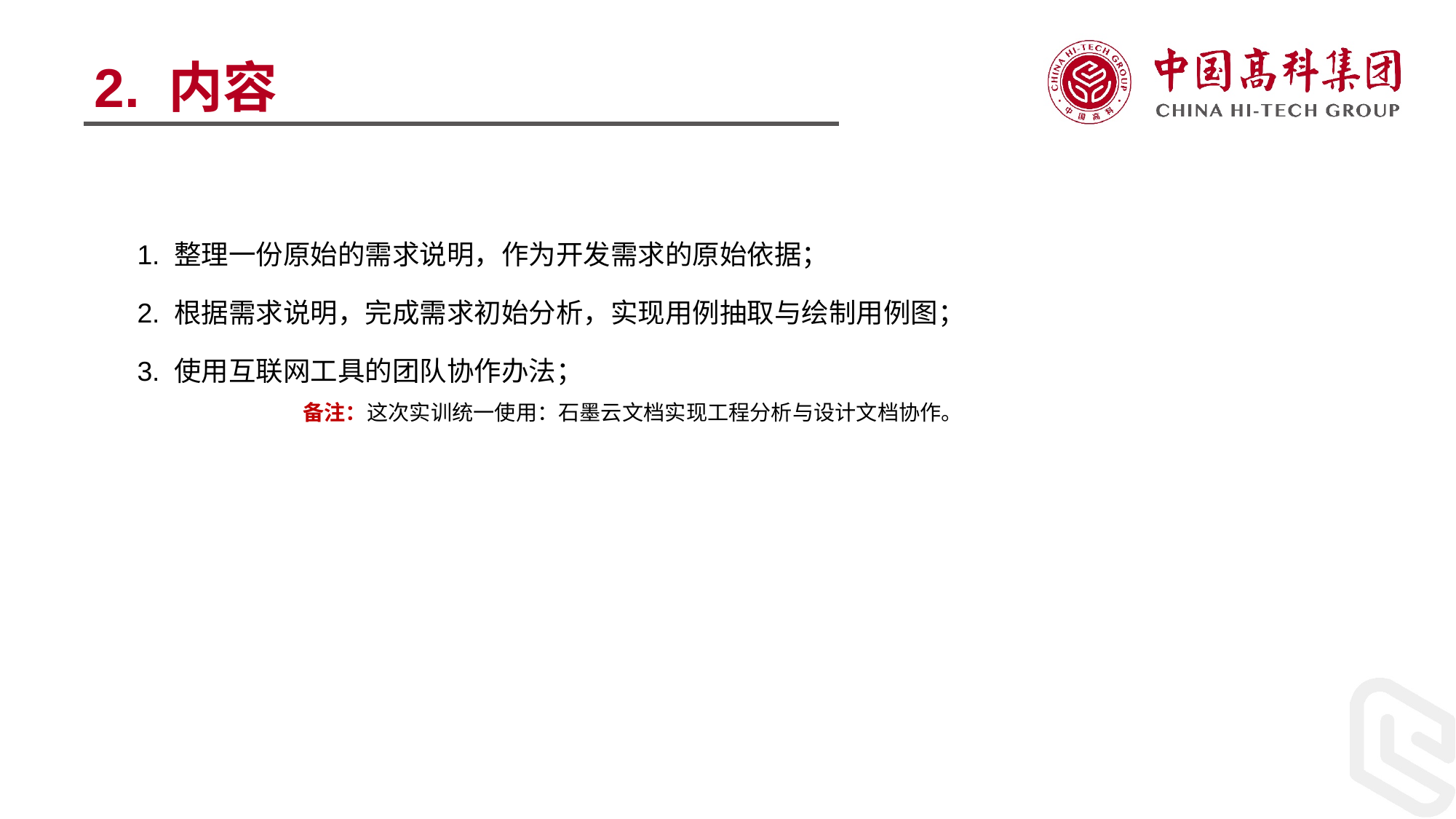

2. 内容
1. 整理一份原始的需求说明，作为开发需求的原始依据；
2. 根据需求说明，完成需求初始分析，实现用例抽取与绘制用例图；
3. 使用互联网工具的团队协作办法；
备注：这次实训统一使用：石墨云文档实现工程分析与设计文档协作。